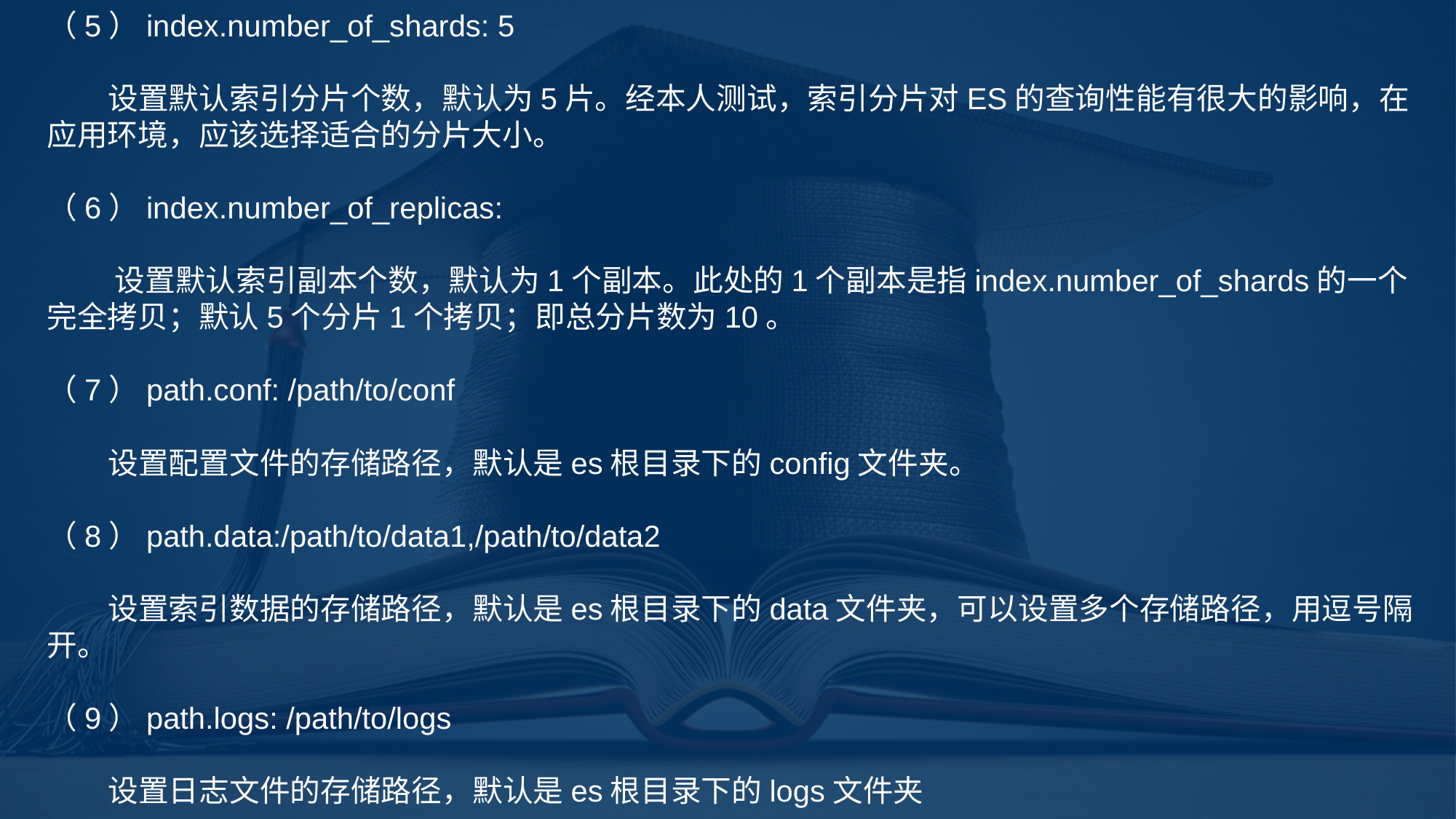

（5）index.number_of_shards: 5

        设置默认索引分片个数，默认为5片。经本人测试，索引分片对ES的查询性能有很大的影响，在应用环境，应该选择适合的分片大小。

（6）index.number_of_replicas:

         设置默认索引副本个数，默认为1个副本。此处的1个副本是指index.number_of_shards的一个完全拷贝；默认5个分片1个拷贝；即总分片数为10。

（7）path.conf: /path/to/conf

        设置配置文件的存储路径，默认是es根目录下的config文件夹。

（8）path.data:/path/to/data1,/path/to/data2

        设置索引数据的存储路径，默认是es根目录下的data文件夹，可以设置多个存储路径，用逗号隔开。

（9）path.logs: /path/to/logs

        设置日志文件的存储路径，默认是es根目录下的logs文件夹